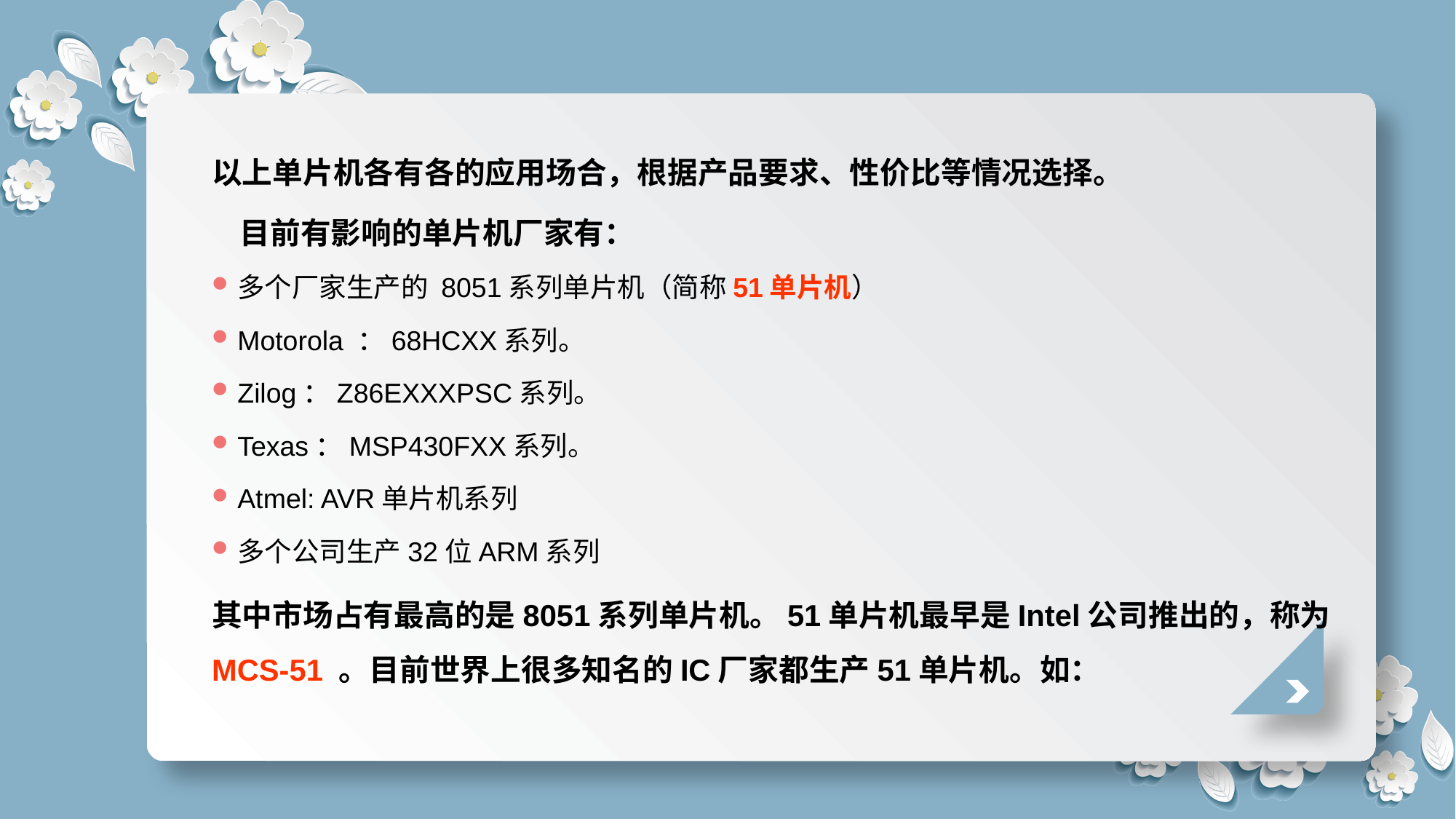

以上单片机各有各的应用场合，根据产品要求、性价比等情况选择。
   目前有影响的单片机厂家有：
多个厂家生产的 8051系列单片机（简称51单片机）
Motorola ：68HCXX系列。
Zilog：Z86EXXXPSC系列。
Texas：MSP430FXX系列。
Atmel: AVR单片机系列
多个公司生产32位ARM系列
其中市场占有最高的是8051系列单片机。51单片机最早是Intel公司推出的，称为MCS-51 。目前世界上很多知名的IC厂家都生产51单片机。如：

延时符